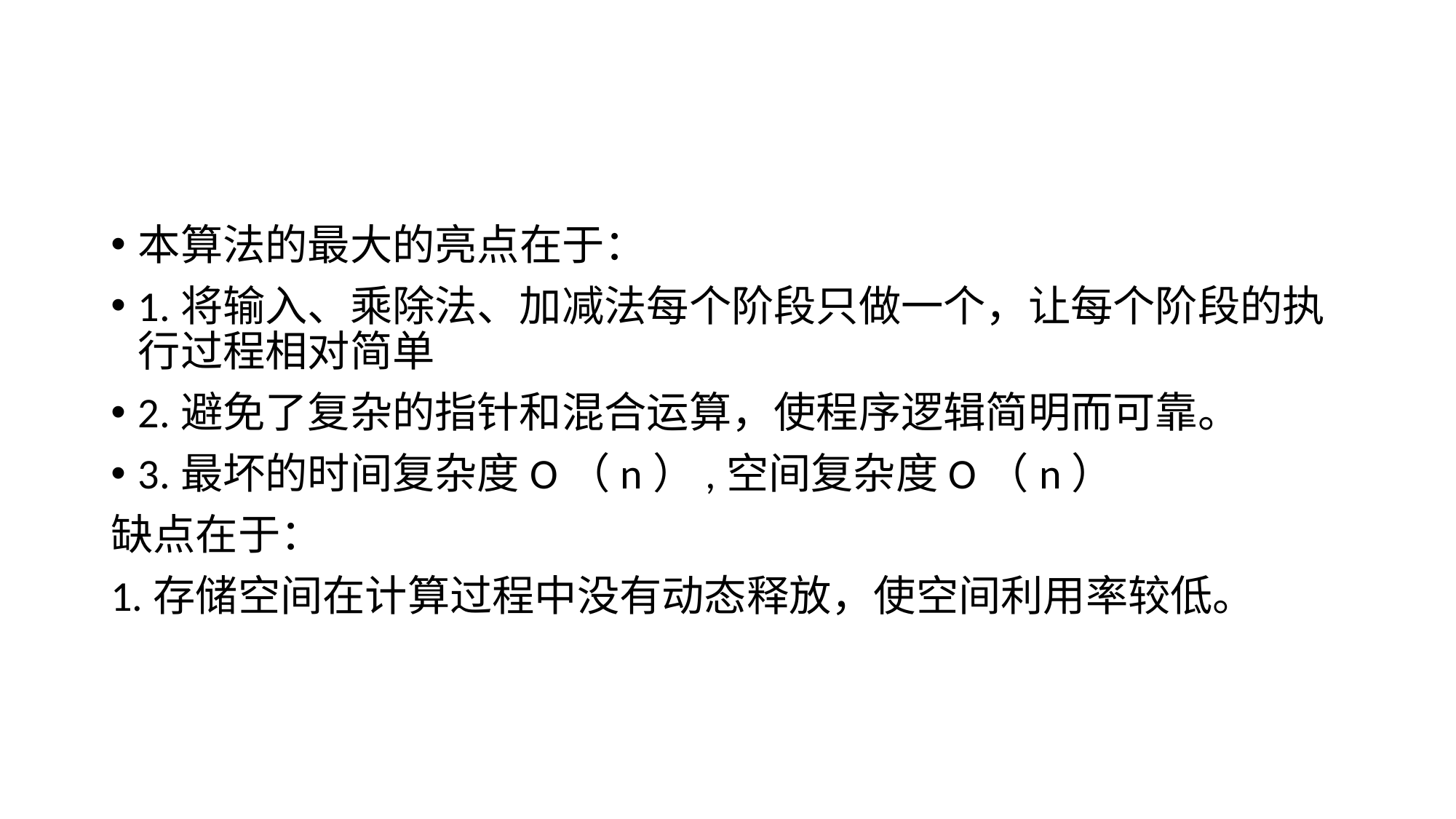

本算法的最大的亮点在于：
1.将输入、乘除法、加减法每个阶段只做一个，让每个阶段的执行过程相对简单
2.避免了复杂的指针和混合运算，使程序逻辑简明而可靠。
3.最坏的时间复杂度O（n）,空间复杂度O（n）
缺点在于：
1.存储空间在计算过程中没有动态释放，使空间利用率较低。